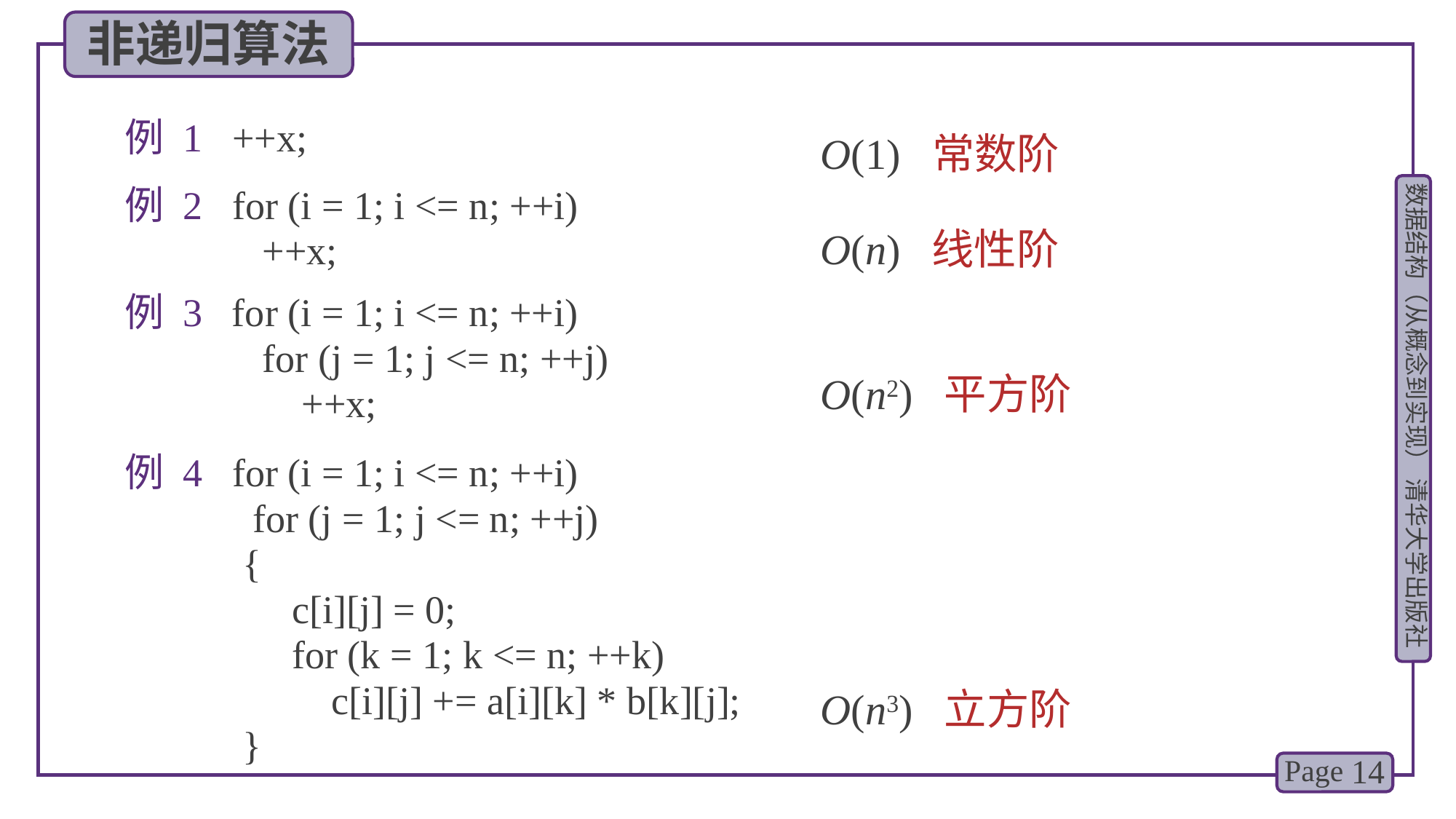

非递归算法

例 1   ++x;
O(1)  常数阶
例 2   for (i = 1; i <= n; ++i)
              ++x;
O(n)  线性阶
例 3   for (i = 1; i <= n; ++i)
              for (j = 1; j <= n; ++j)
                  ++x;
O(n2)  平方阶
例 4   for (i = 1; i <= n; ++i)
             for (j = 1; j <= n; ++j)
            {
                 c[i][j] = 0;
                 for (k = 1; k <= n; ++k)
                     c[i][j] += a[i][k] * b[k][j];
            }
O(n3)  立方阶